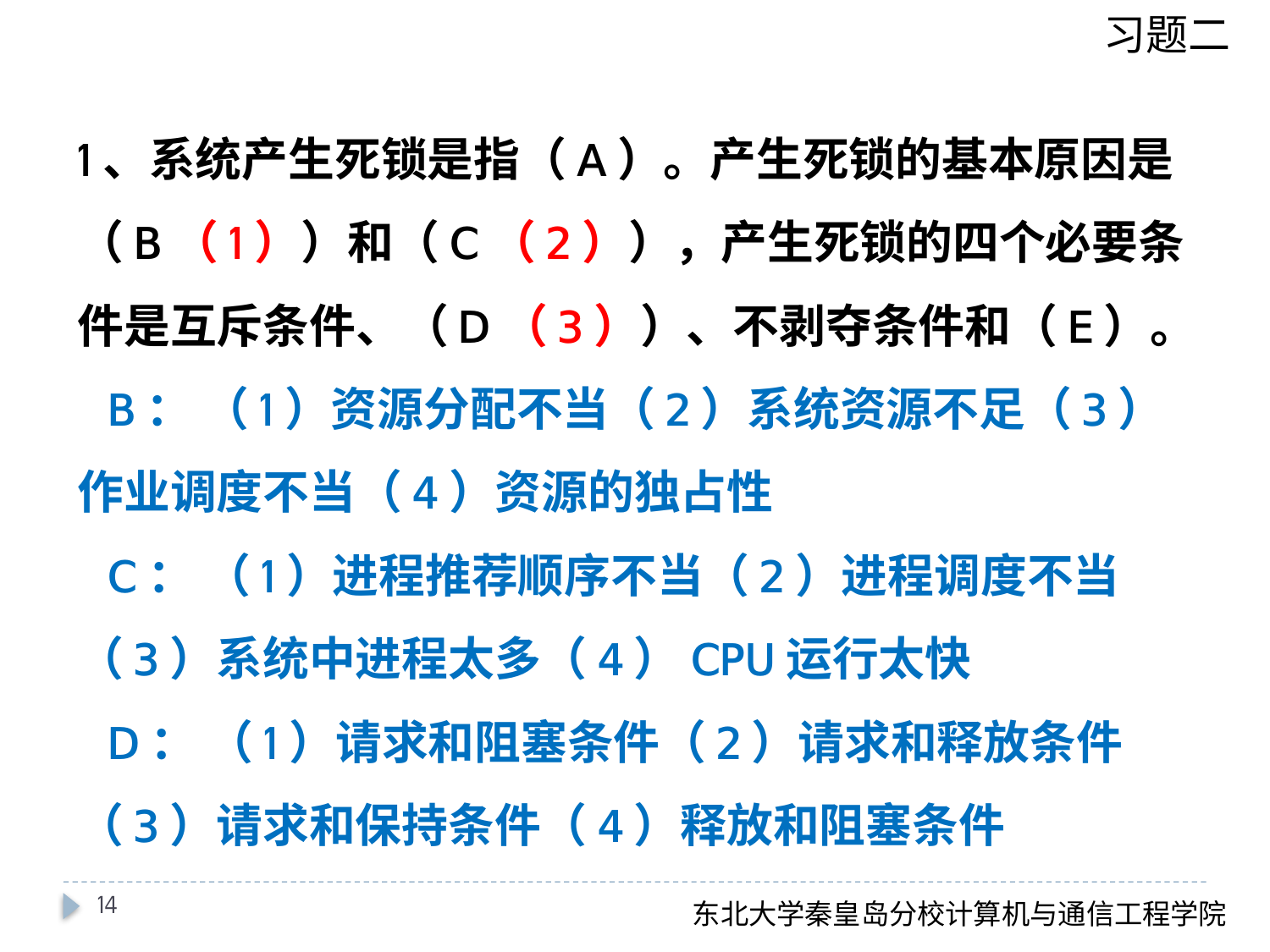

1、系统产生死锁是指（A）。产生死锁的基本原因是（B（1））和（C（2）），产生死锁的四个必要条件是互斥条件、（D（3））、不剥夺条件和（E）。
  B： （1）资源分配不当（2）系统资源不足（3）作业调度不当（4）资源的独占性
  C： （1）进程推荐顺序不当（2）进程调度不当（3）系统中进程太多（4）CPU运行太快
  D： （1）请求和阻塞条件（2）请求和释放条件（3）请求和保持条件（4）释放和阻塞条件

14